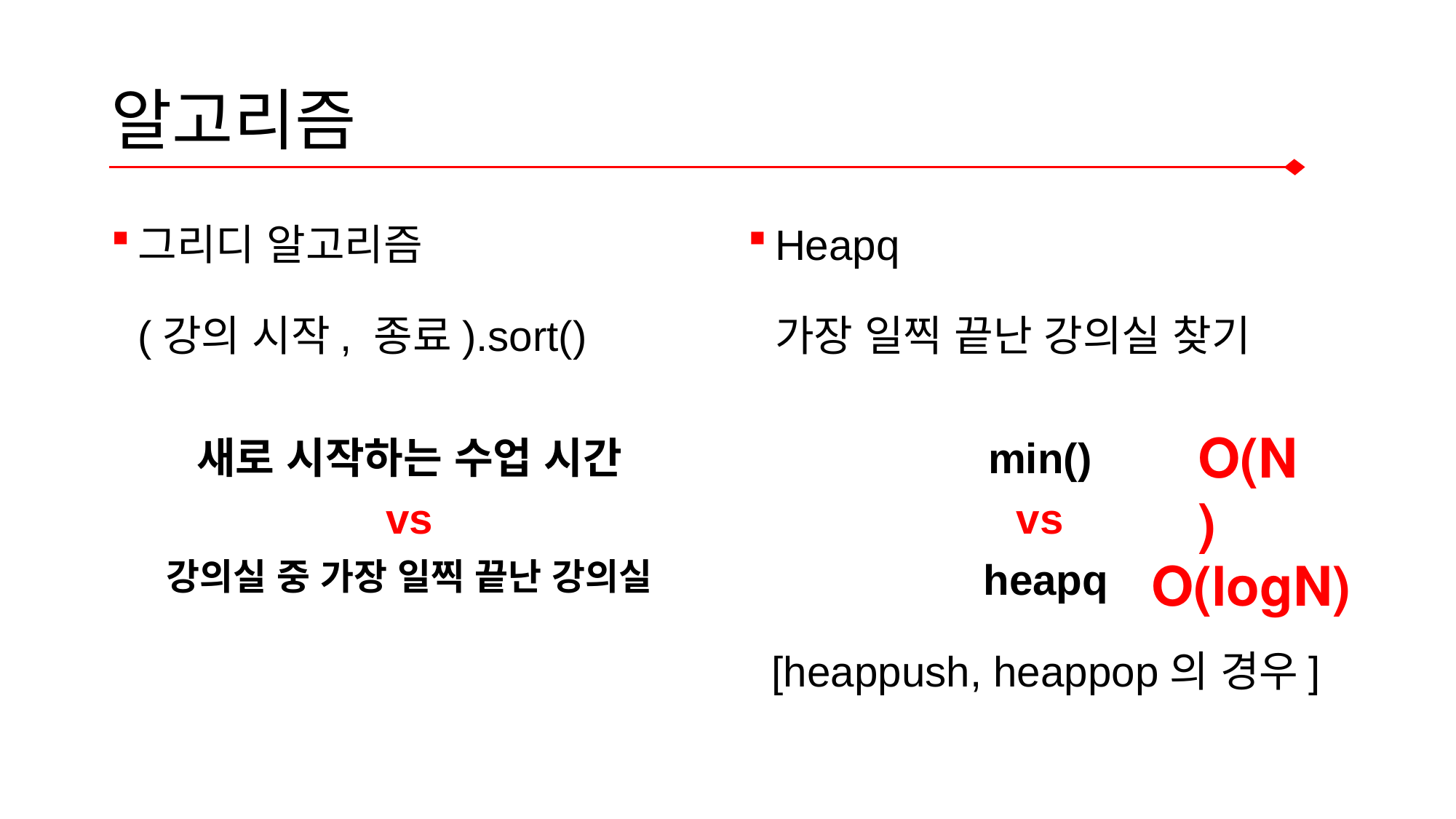

# 알고리즘
그리디 알고리즘
(강의 시작, 종료).sort()

새로 시작하는 수업 시간
vs
강의실 중 가장 일찍 끝난 강의실

Heapq
가장 일찍 끝난 강의실 찾기

min()
vs
heapq
[heappush, heappop의 경우]
O(N)
O(logN)